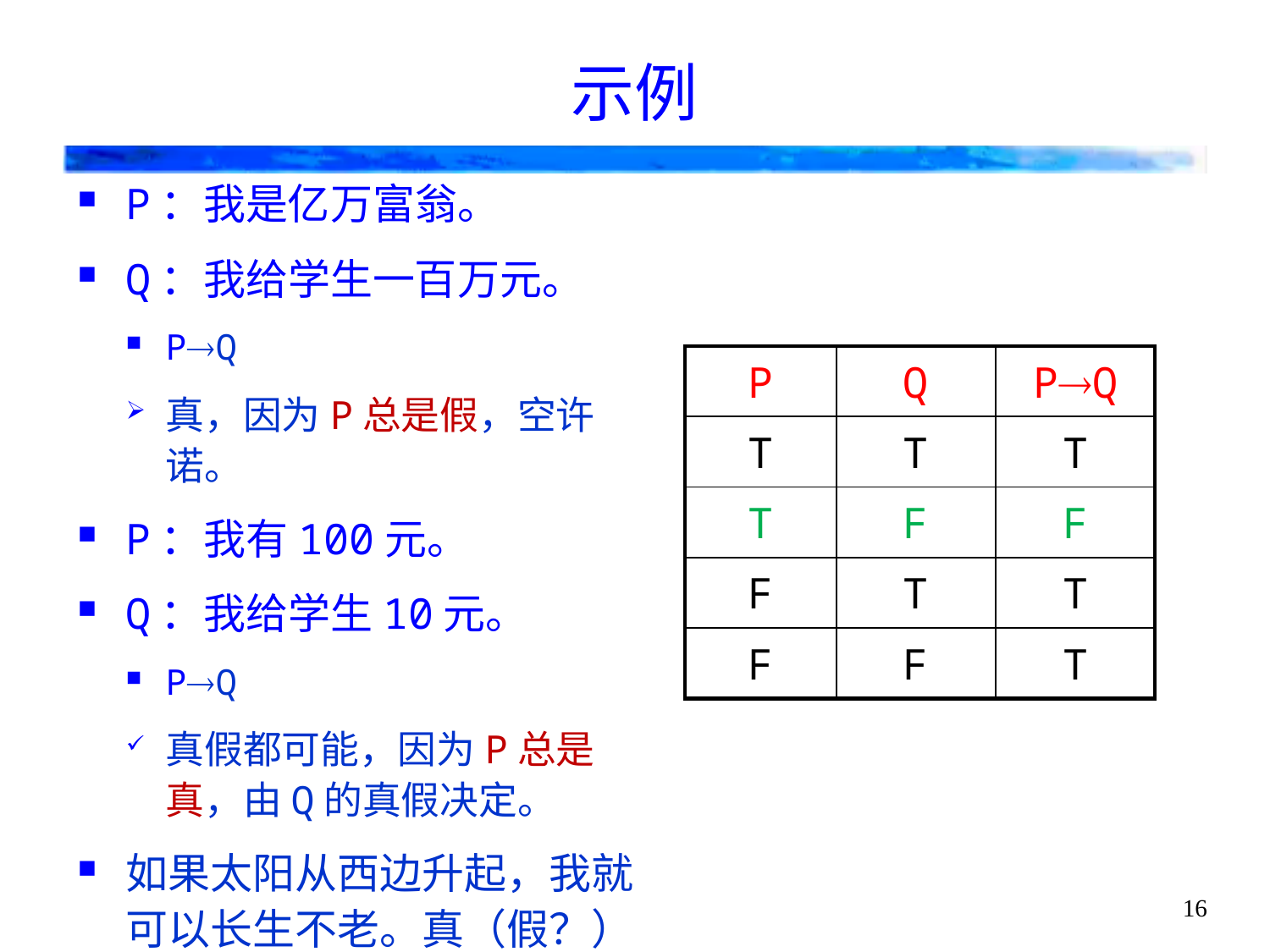

# 示例
P：我是亿万富翁。
Q：我给学生一百万元。
P→Q
真，因为P总是假，空许诺。
P：我有100元。
Q：我给学生10元。
P→Q
真假都可能，因为P总是真，由Q的真假决定。
如果太阳从西边升起，我就可以长生不老。真（假？）
| P | Q | P→Q |
| --- | --- | --- |
| T | T | T |
| T | F | F |
| F | T | T |
| F | F | T |
16